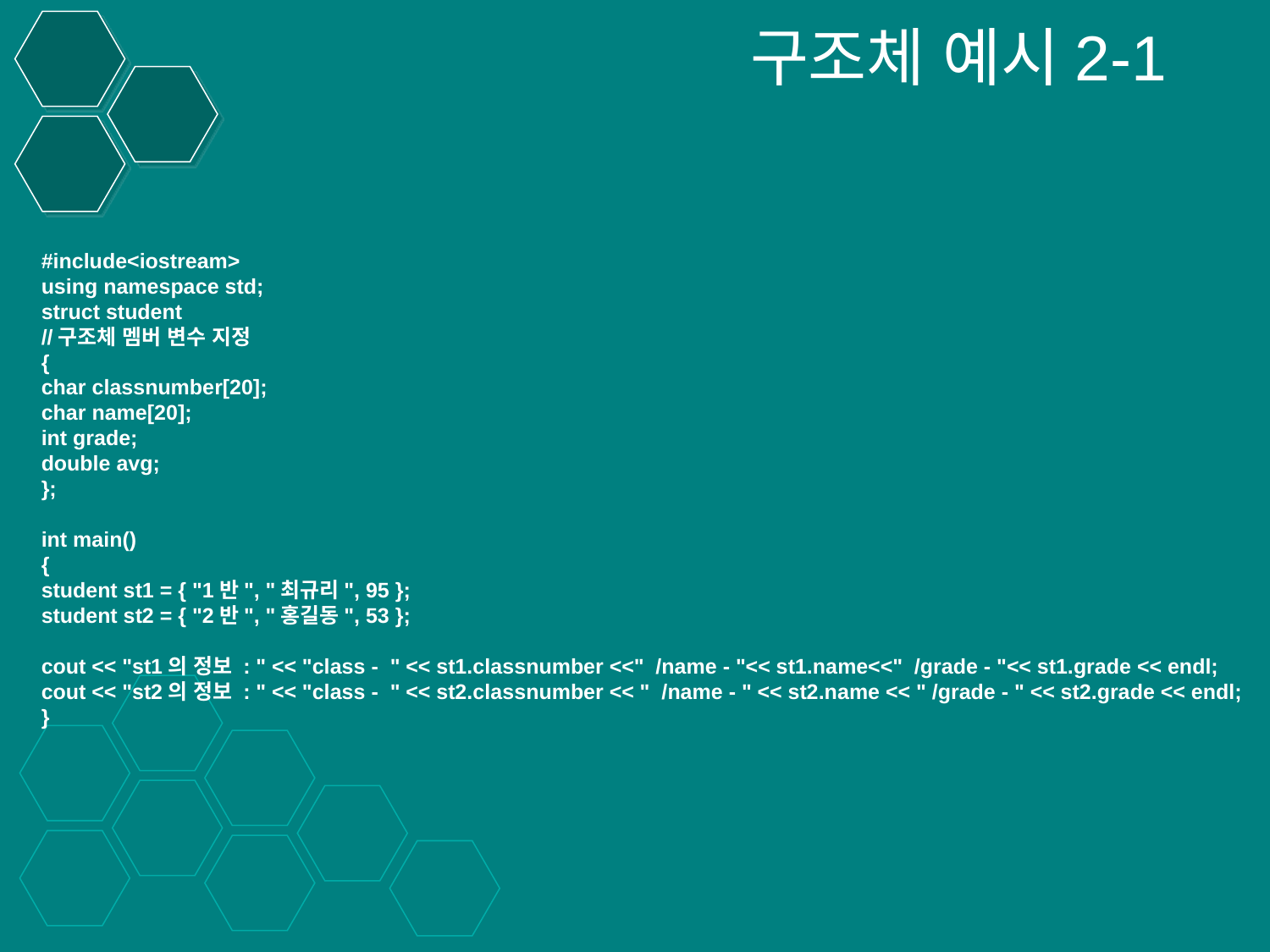

# 구조체 예시2-1
#include<iostream>
using namespace std;
struct student
//구조체 멤버 변수 지정
{
char classnumber[20];
char name[20];
int grade;
double avg;
};

int main()
{
student st1 = { "1반", "최규리", 95 };
student st2 = { "2반", "홍길동", 53 };

cout << "st1의 정보 : " << "class -  " << st1.classnumber <<"  /name - "<< st1.name<<"  /grade - "<< st1.grade << endl;
cout << "st2의 정보 : " << "class -  " << st2.classnumber << "  /name - " << st2.name << " /grade - " << st2.grade << endl;
}